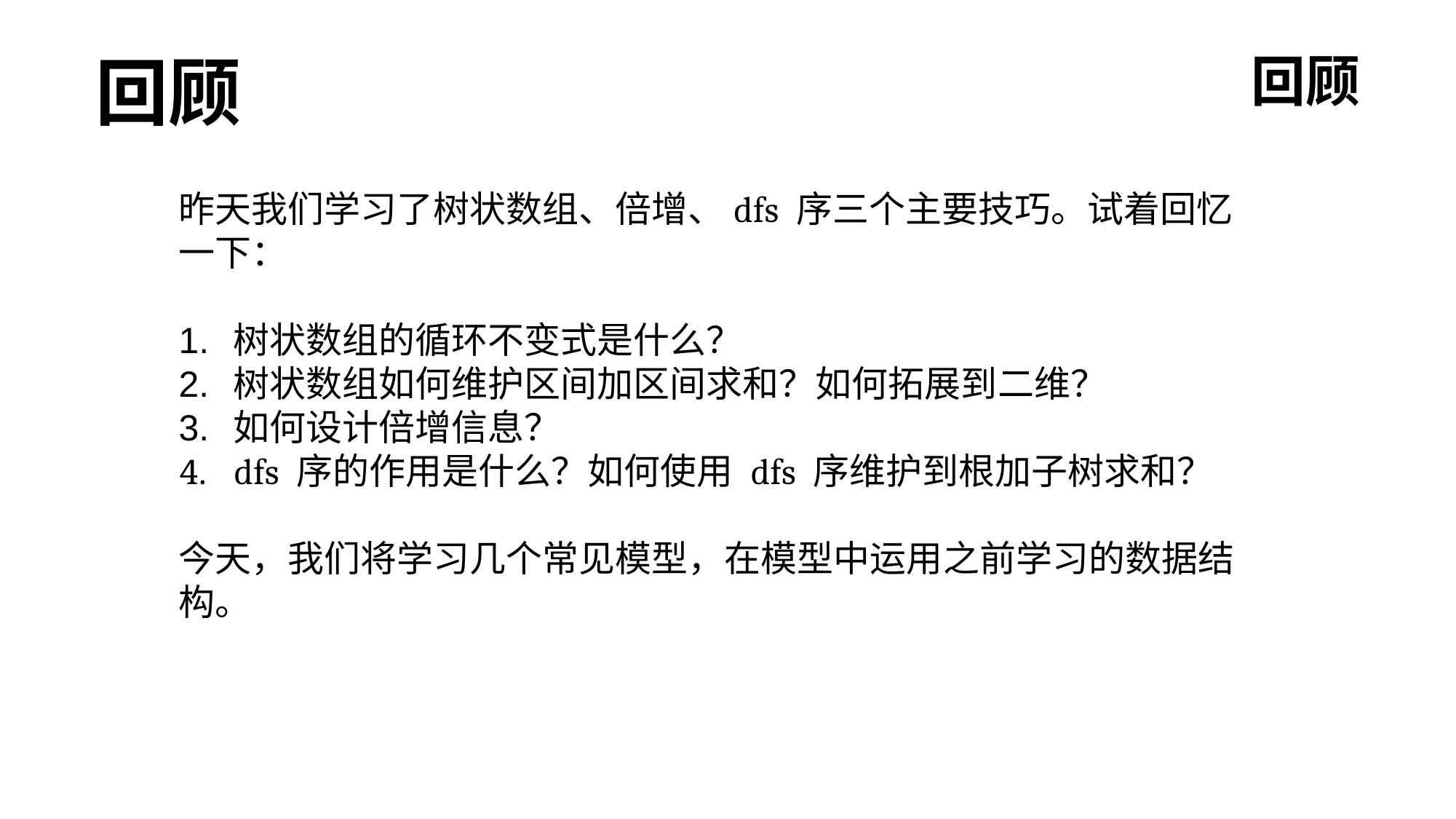

回顾
回顾
昨天我们学习了树状数组、倍增、dfs 序三个主要技巧。试着回忆一下：

树状数组的循环不变式是什么？
树状数组如何维护区间加区间求和？如何拓展到二维？
如何设计倍增信息？
dfs 序的作用是什么？如何使用 dfs 序维护到根加子树求和？

今天，我们将学习几个常见模型，在模型中运用之前学习的数据结构。